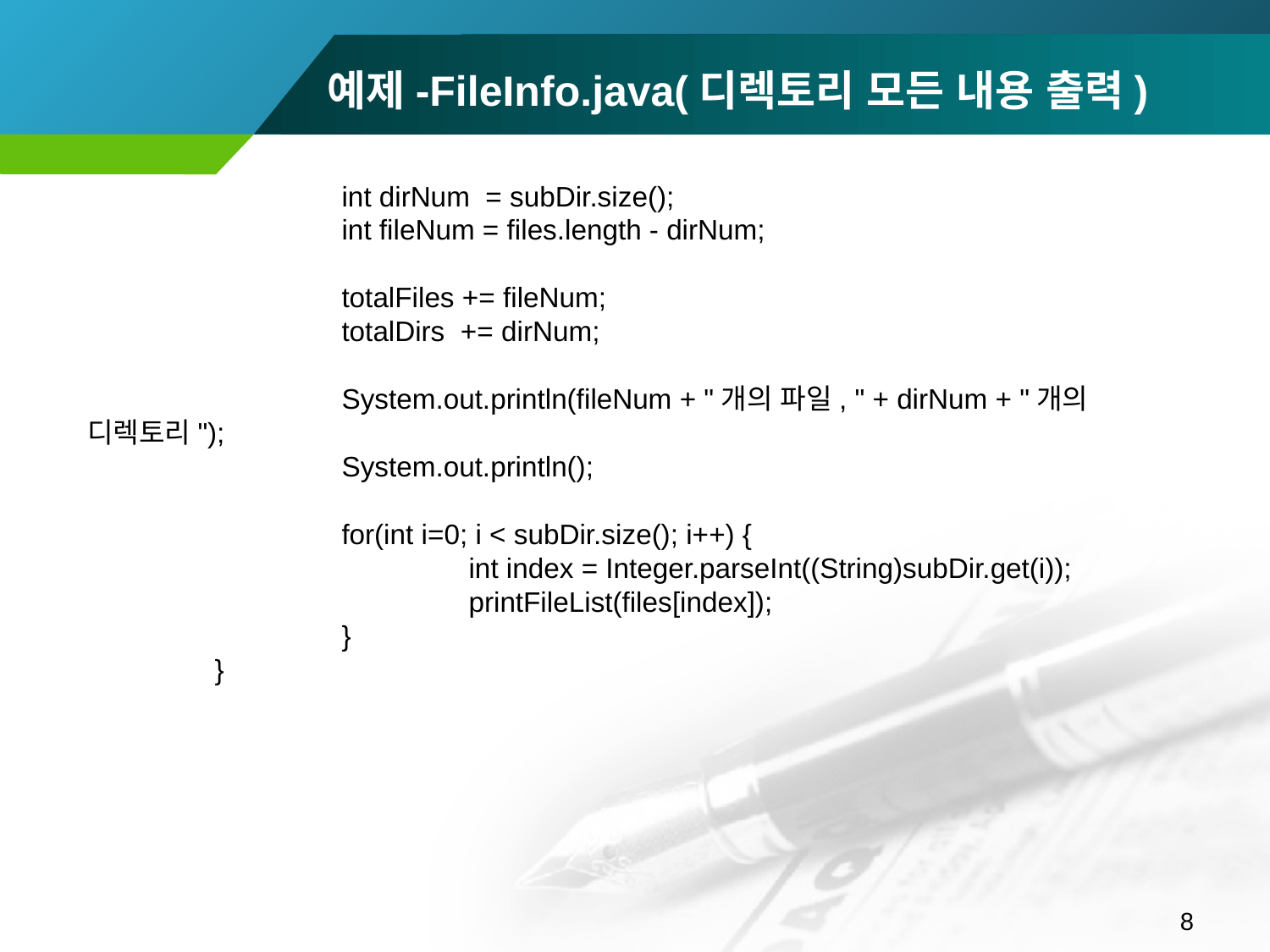

예제-FileInfo.java(디렉토리 모든 내용 출력)

		int dirNum  = subDir.size();
		int fileNum = files.length - dirNum;

		totalFiles += fileNum;
		totalDirs  += dirNum;

		System.out.println(fileNum + "개의 파일, " + dirNum + "개의 디렉토리");
		System.out.println();

		for(int i=0; i < subDir.size(); i++) {
			int index = Integer.parseInt((String)subDir.get(i));
			printFileList(files[index]);
		}
	}

8